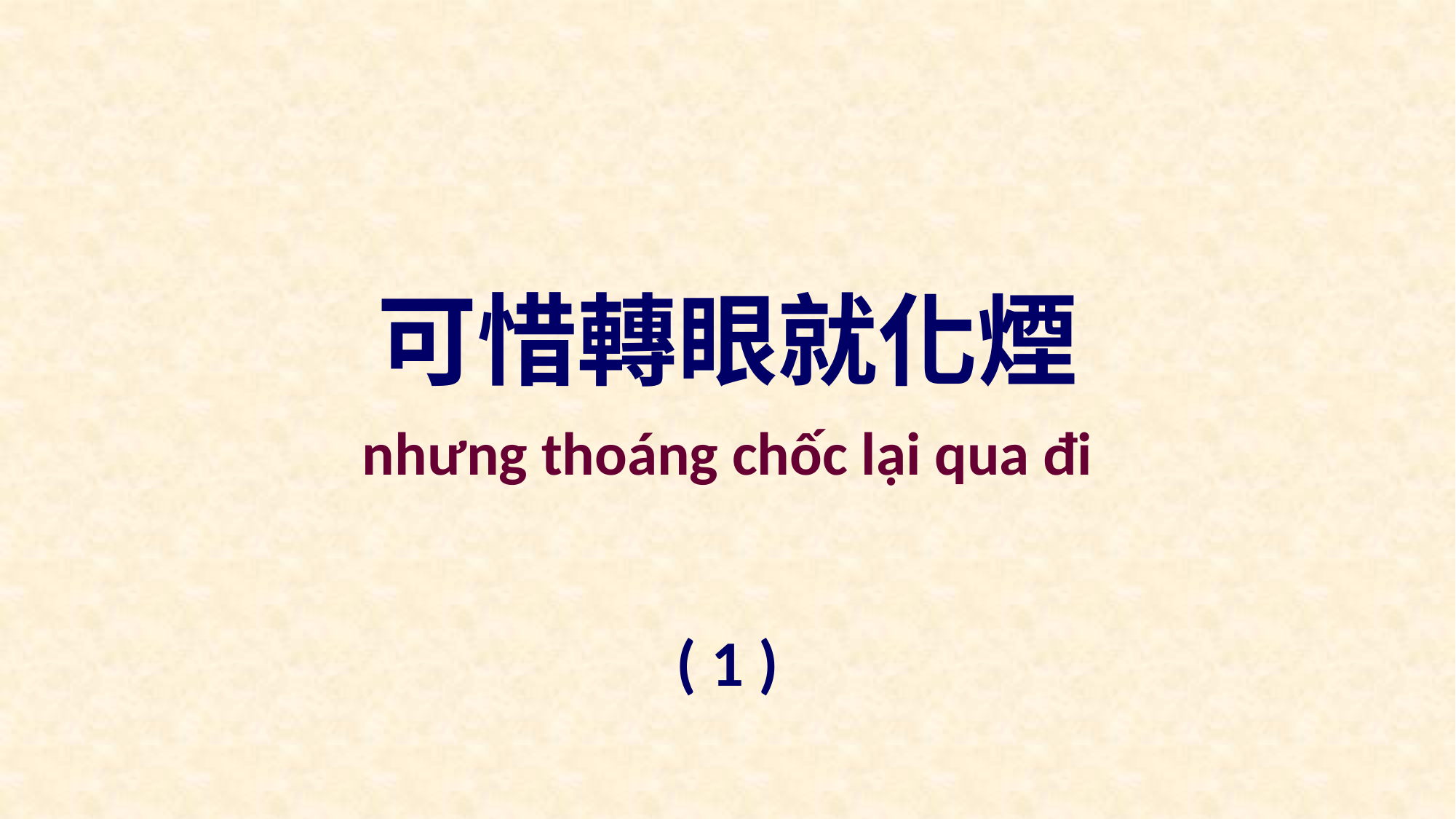

可惜轉眼就化煙
nhưng thoáng chốc lại qua đi
( 1 )